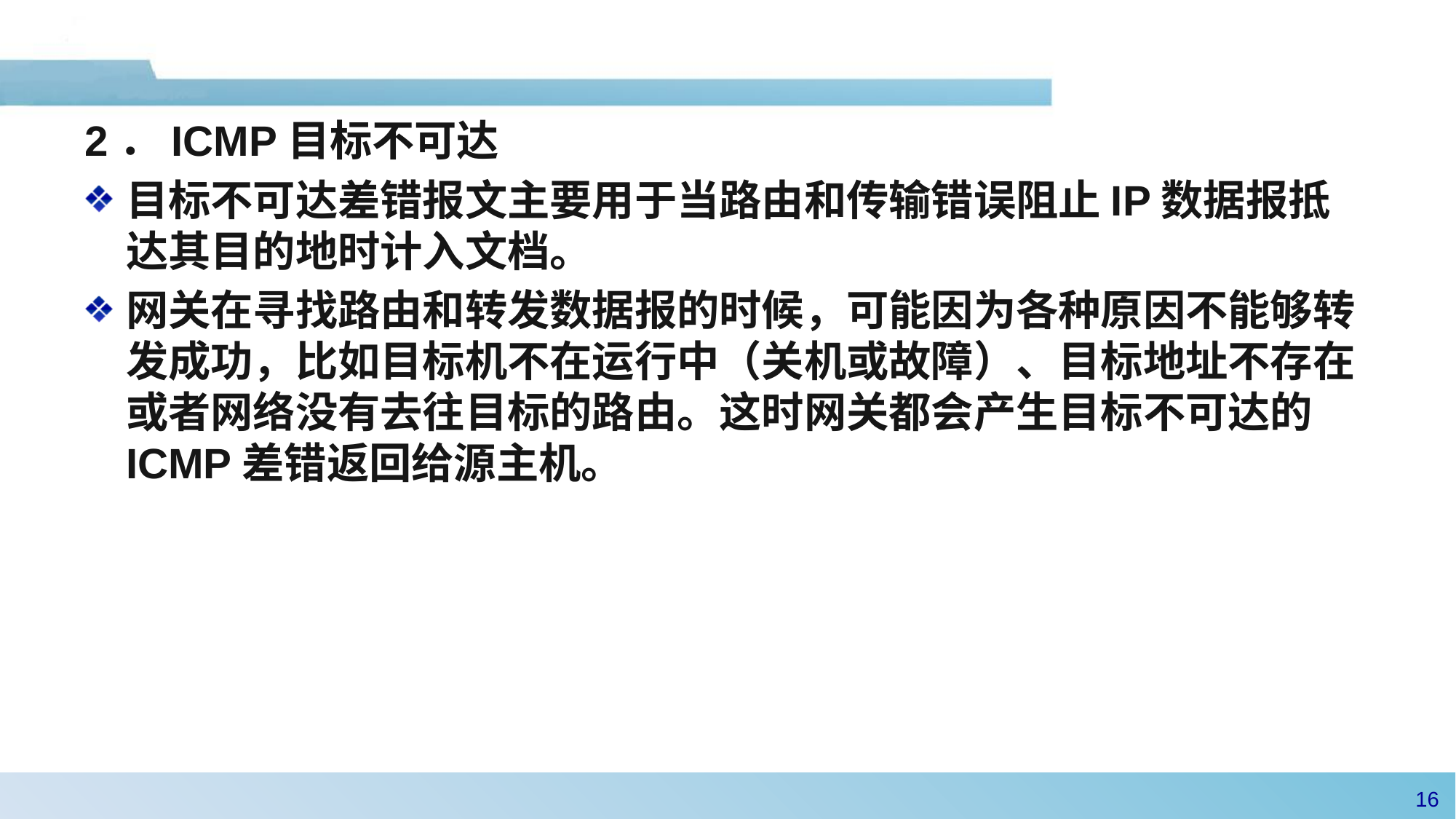

2．ICMP目标不可达
目标不可达差错报文主要用于当路由和传输错误阻止IP数据报抵达其目的地时计入文档。
网关在寻找路由和转发数据报的时候，可能因为各种原因不能够转发成功，比如目标机不在运行中（关机或故障）、目标地址不存在或者网络没有去往目标的路由。这时网关都会产生目标不可达的ICMP差错返回给源主机。
16